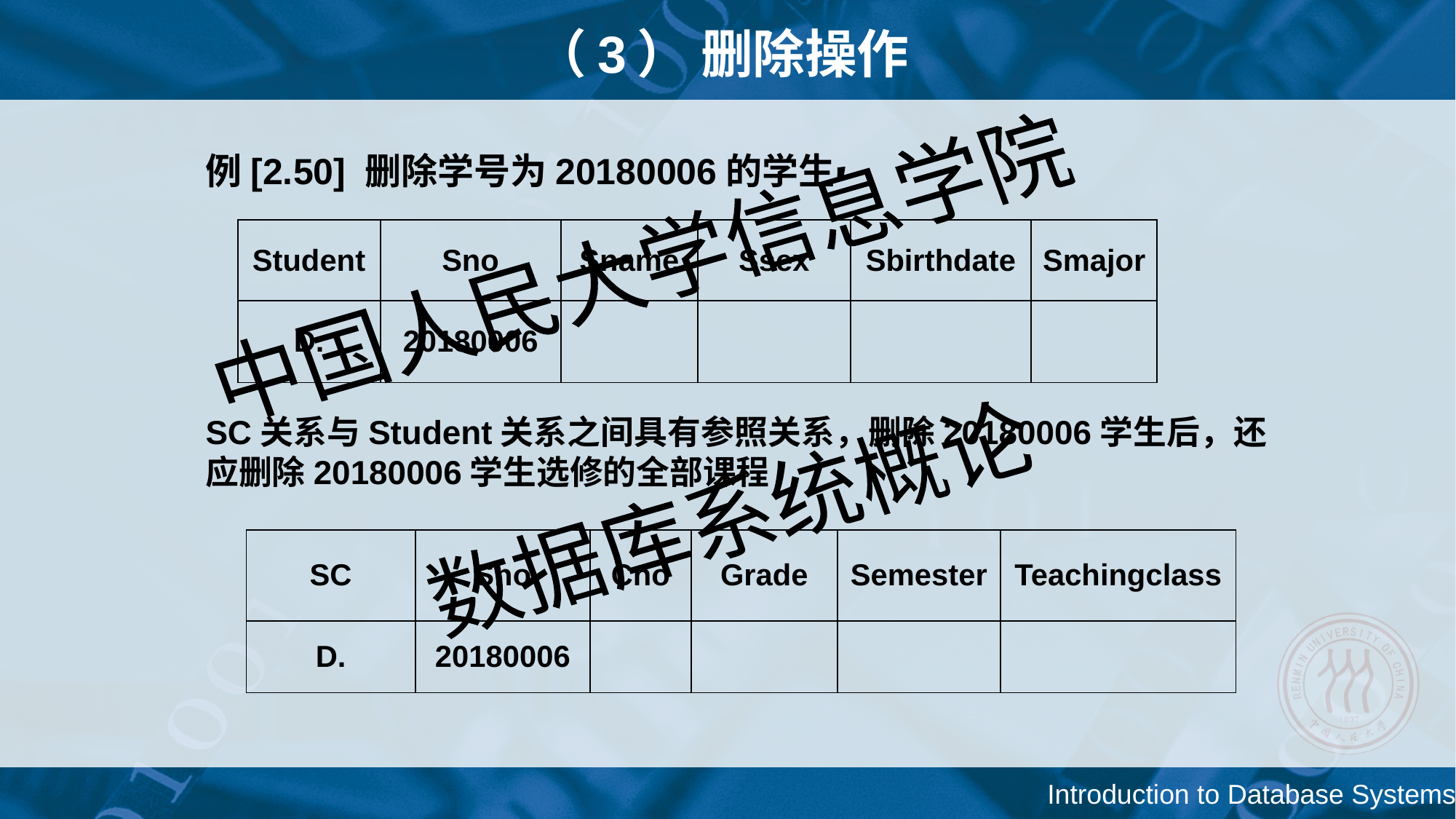

# （3） 删除操作
例[2.50] 删除学号为20180006的学生

SC关系与Student关系之间具有参照关系，删除20180006学生后，还应删除20180006学生选修的全部课程
| Student | Sno | Sname | Ssex | Sbirthdate | Smajor |
| --- | --- | --- | --- | --- | --- |
| D. | 20180006 |  |  |  |  |
| SC | Sno | Cno | Grade | Semester | Teachingclass |
| --- | --- | --- | --- | --- | --- |
| D. | 20180006 |  |  |  |  |